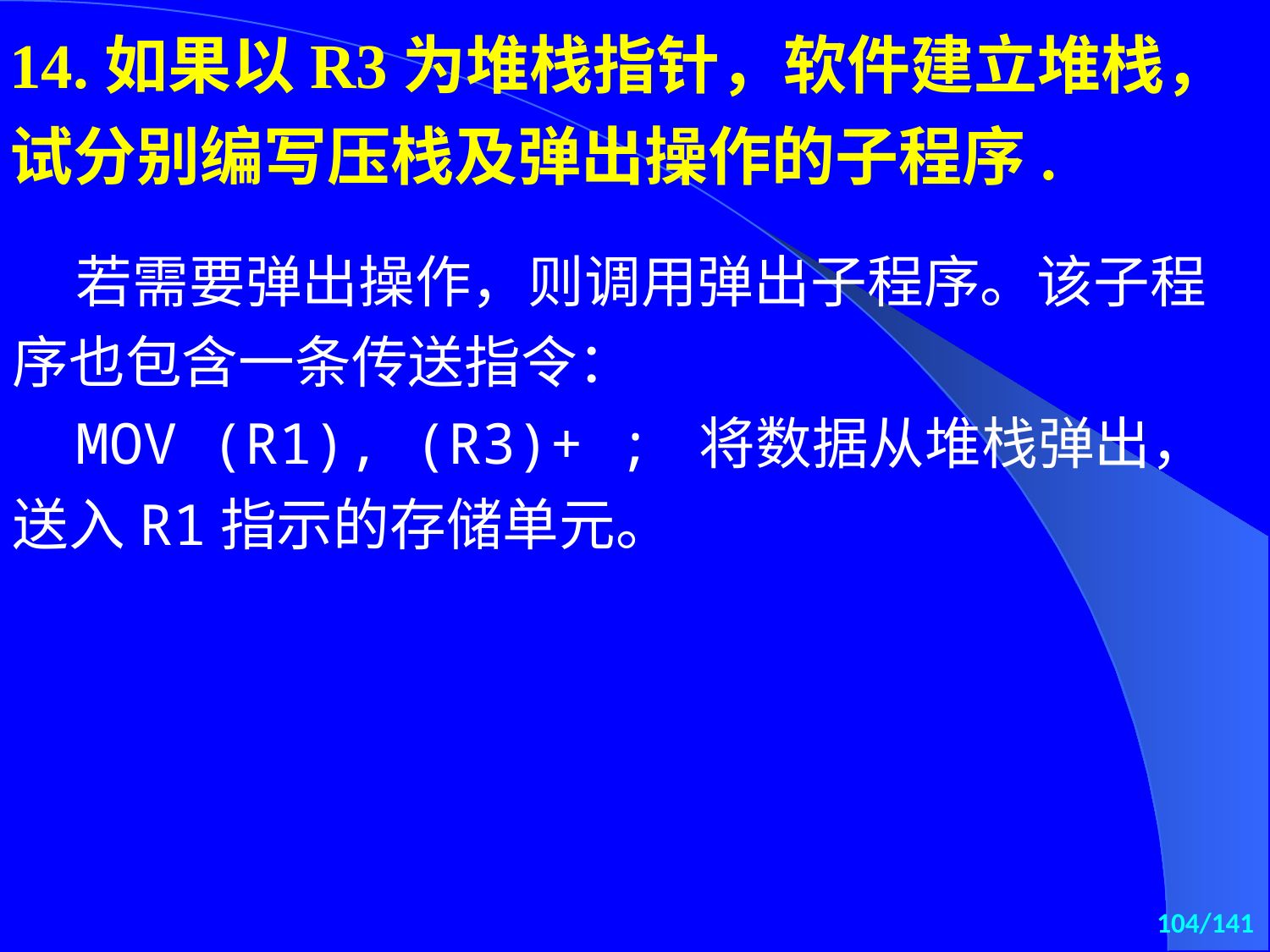

14.如果以R3为堆栈指针，软件建立堆栈，试分别编写压栈及弹出操作的子程序.
若需要弹出操作，则调用弹出子程序。该子程序也包含一条传送指令：
MOV (R1), (R3)+ ; 将数据从堆栈弹出，送入R1指示的存储单元。
104/141